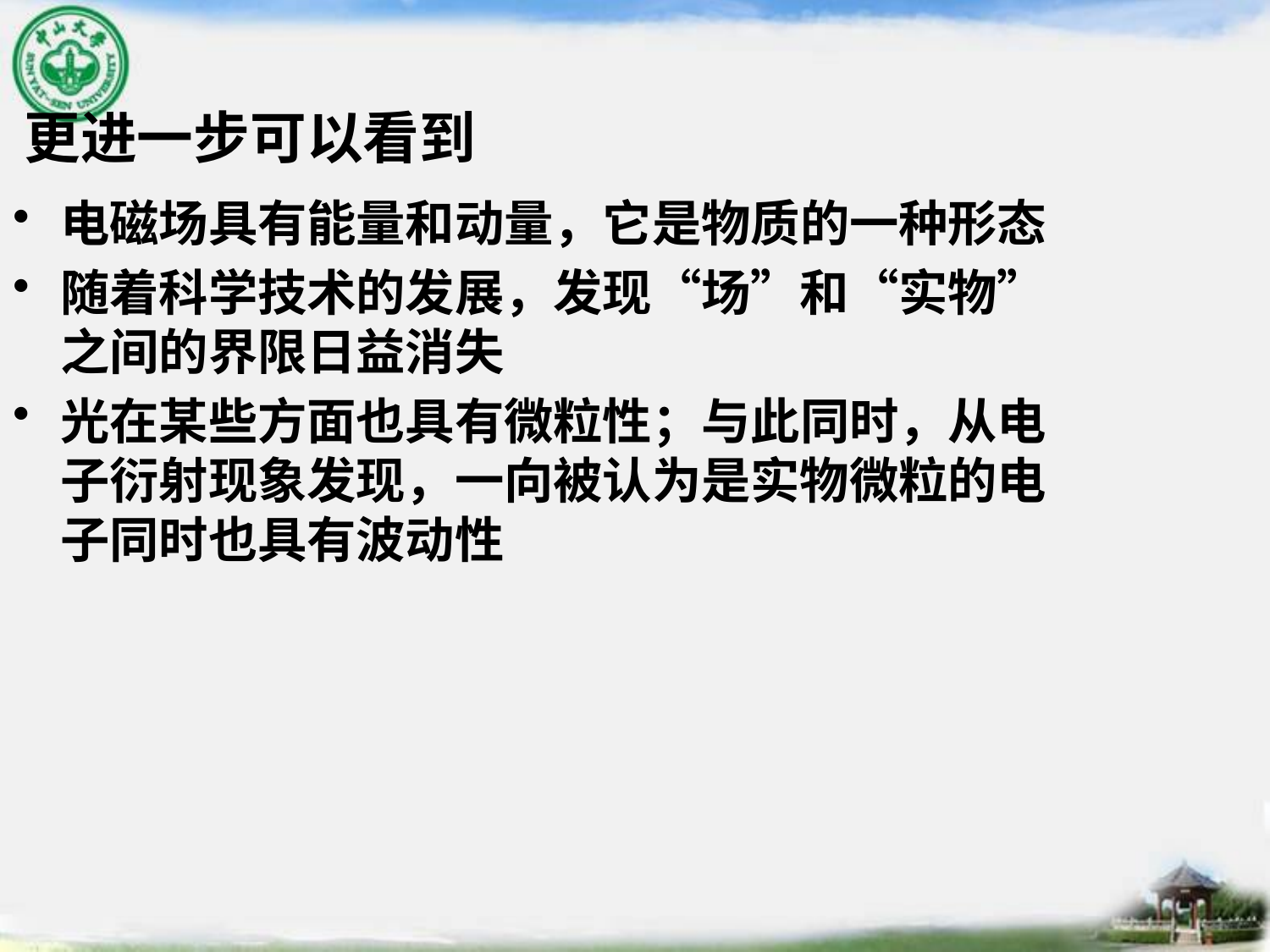

更进一步可以看到
电磁场具有能量和动量，它是物质的一种形态
随着科学技术的发展，发现“场”和“实物”之间的界限日益消失
光在某些方面也具有微粒性；与此同时，从电子衍射现象发现，一向被认为是实物微粒的电子同时也具有波动性